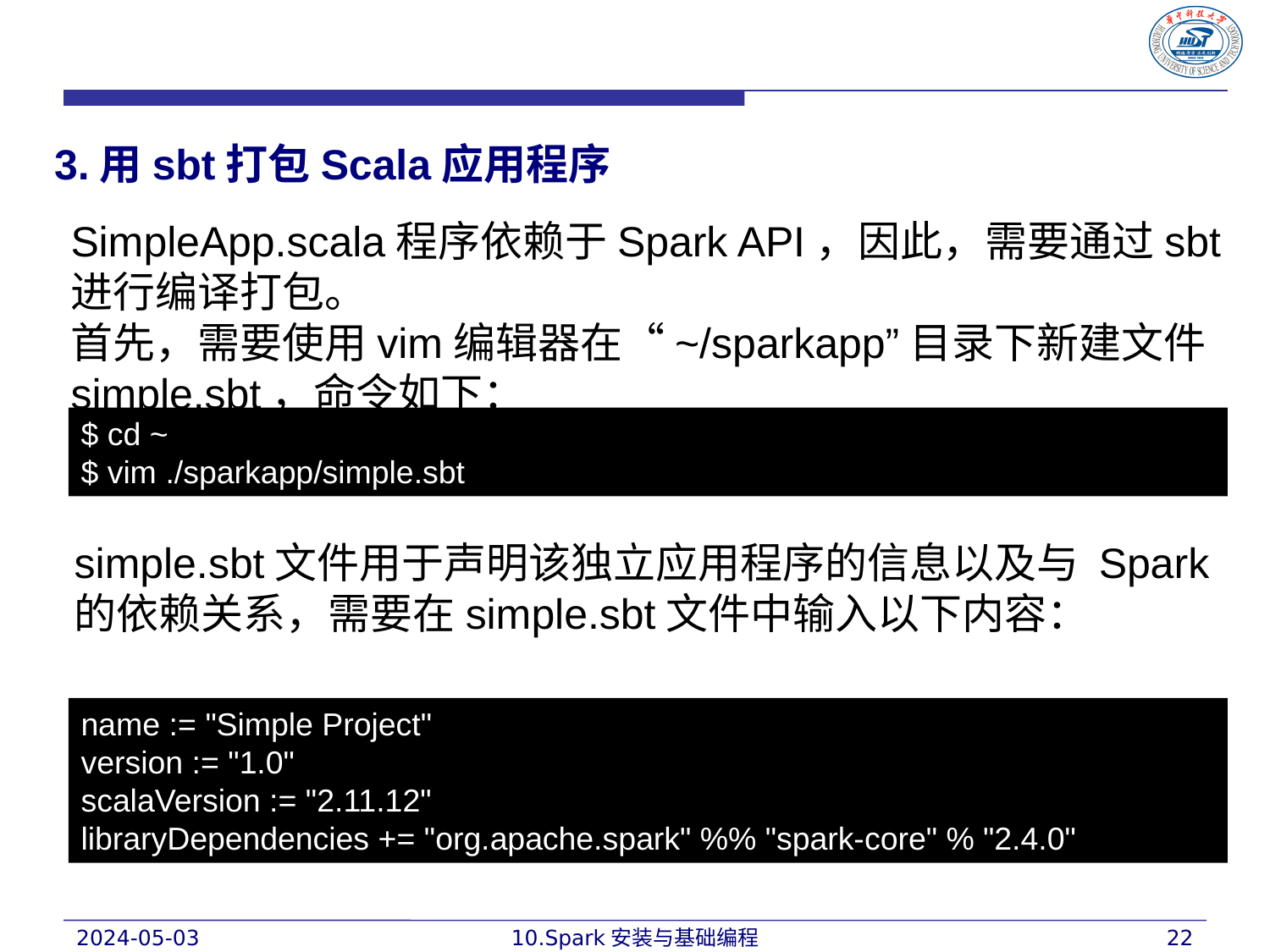

3.用sbt打包Scala应用程序
SimpleApp.scala程序依赖于Spark API，因此，需要通过sbt进行编译打包。 首先，需要使用vim编辑器在“~/sparkapp”目录下新建文件simple.sbt，命令如下：
$ cd ~
$ vim ./sparkapp/simple.sbt
simple.sbt文件用于声明该独立应用程序的信息以及与 Spark的依赖关系，需要在simple.sbt文件中输入以下内容：
name := "Simple Project"
version := "1.0"
scalaVersion := "2.11.12"
libraryDependencies += "org.apache.spark" %% "spark-core" % "2.4.0"
2024-05-03
10.Spark安装与基础编程
22